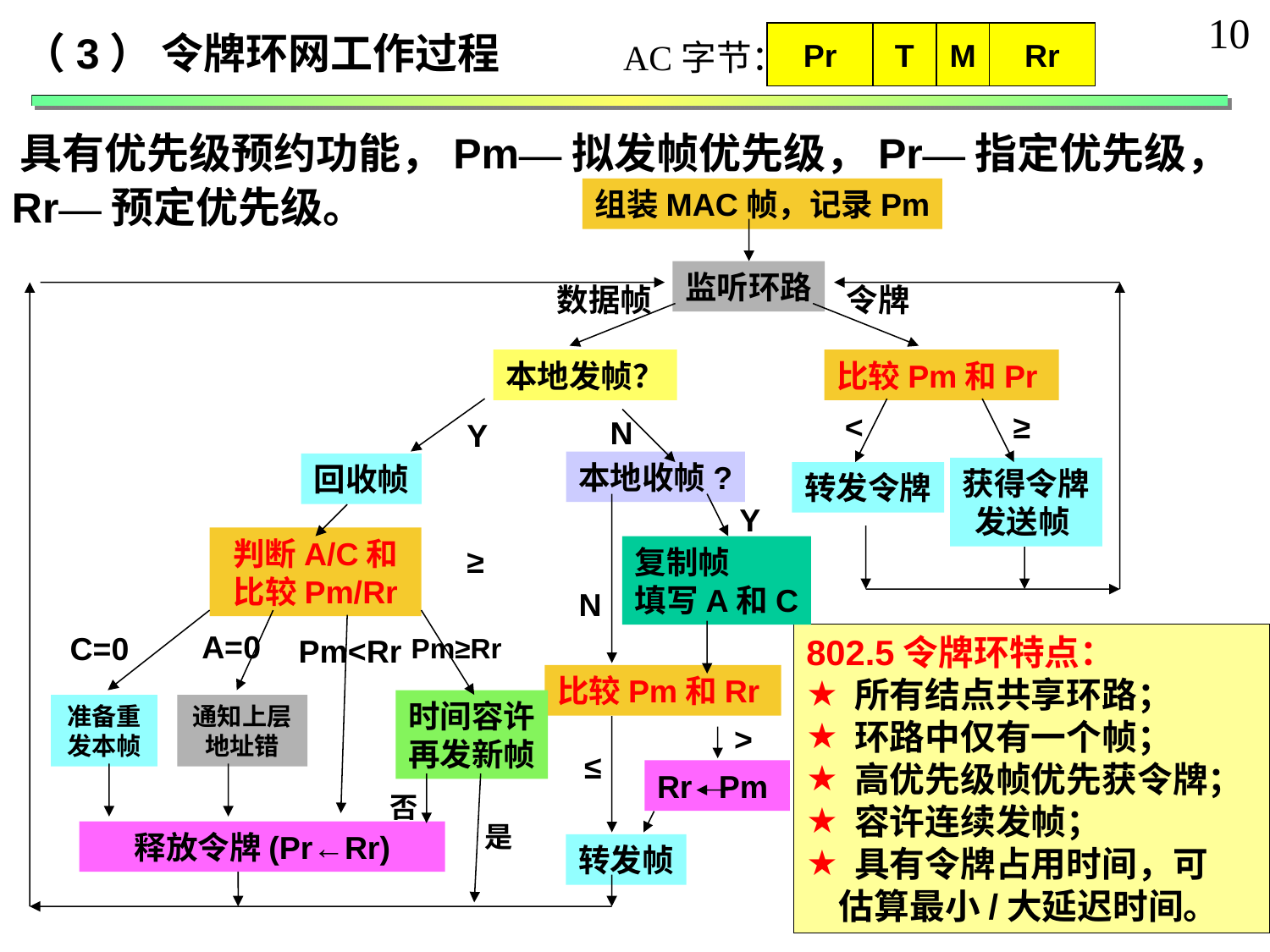

10
Pr
T
M
Rr
（3） 令牌环网工作过程
AC字节：

 具有优先级预约功能，Pm—拟发帧优先级，Pr—指定优先级，
 Rr—预定优先级。
组装MAC帧，记录Pm

监听环路
数据帧
令牌

本地发帧？
比较Pm和Pr

<
≥
N
Y

本地收帧?
回收帧
获得令牌
发送帧
转发令牌

Y

判断A/C和
比较Pm/Rr
≥
复制帧
填写A和C

N

A=0

C=0
Pm<Rr
比较Pm和Rr
时间容许
再发新帧
准备重发本帧
通知上层地址错
>

≤
Rr   Pm

释放令牌(Pr←Rr)
转发帧

802.5令牌环特点：
 所有结点共享环路；
 环路中仅有一个帧；
 高优先级帧优先获令牌；
 容许连续发帧；
 具有令牌占用时间，可
   估算最小/大延迟时间。
Pm≥Rr

否
是